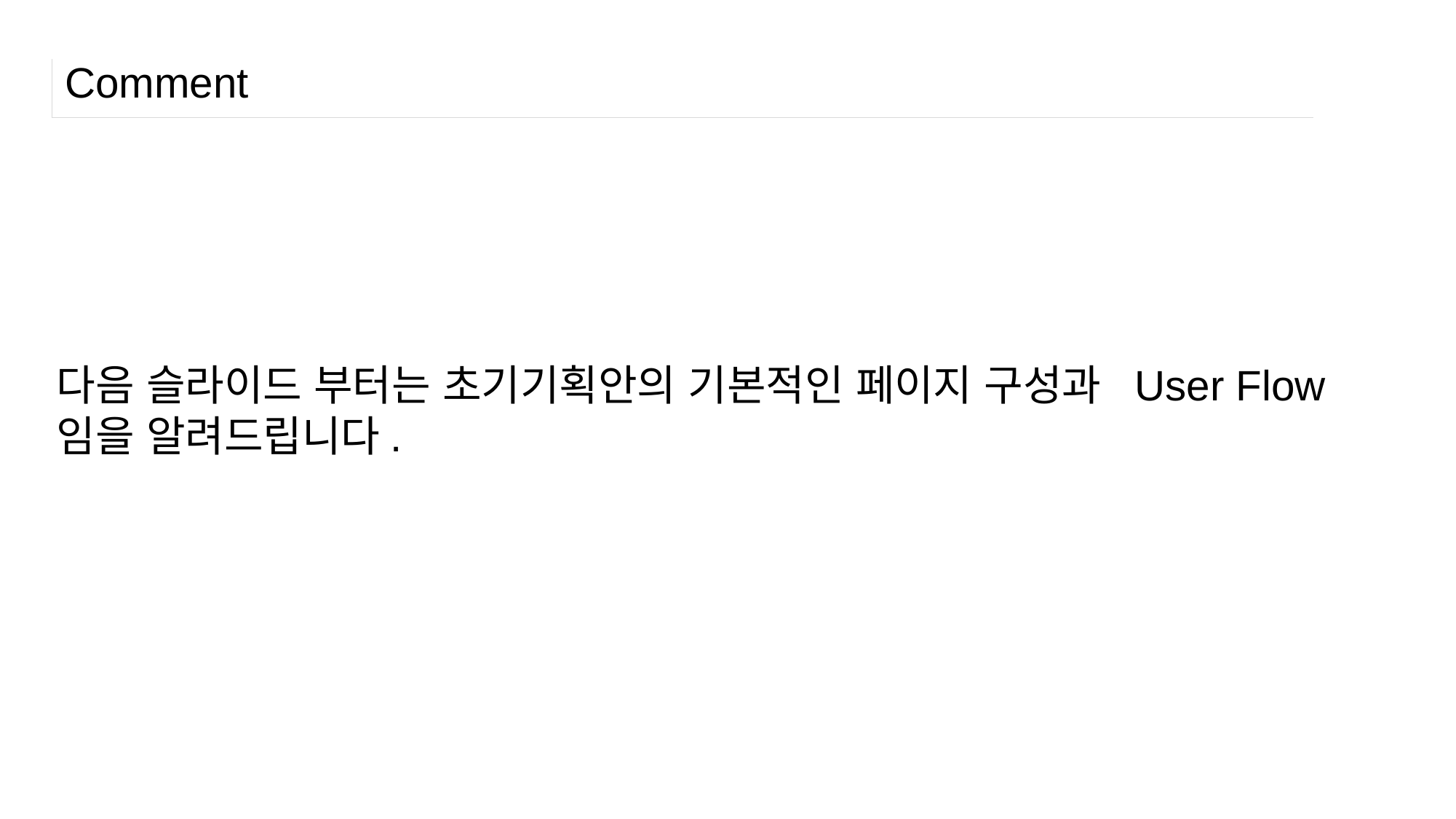

# Comment
다음 슬라이드 부터는 초기기획안의 기본적인 페이지 구성과  User Flow 임을 알려드립니다.